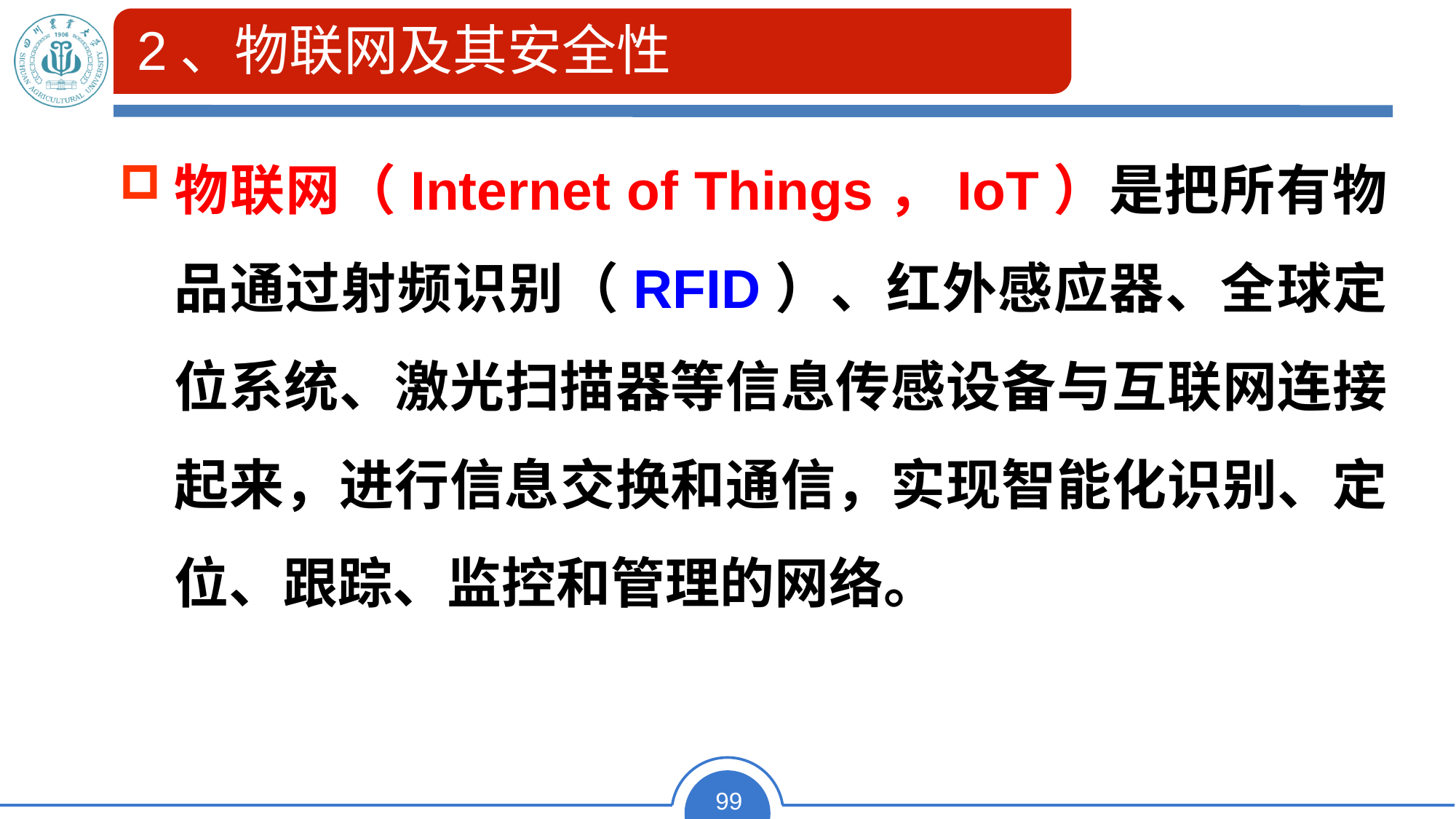

# 2、物联网及其安全性
物联网（Internet of Things，IoT）是把所有物品通过射频识别（RFID）、红外感应器、全球定位系统、激光扫描器等信息传感设备与互联网连接起来，进行信息交换和通信，实现智能化识别、定位、跟踪、监控和管理的网络。